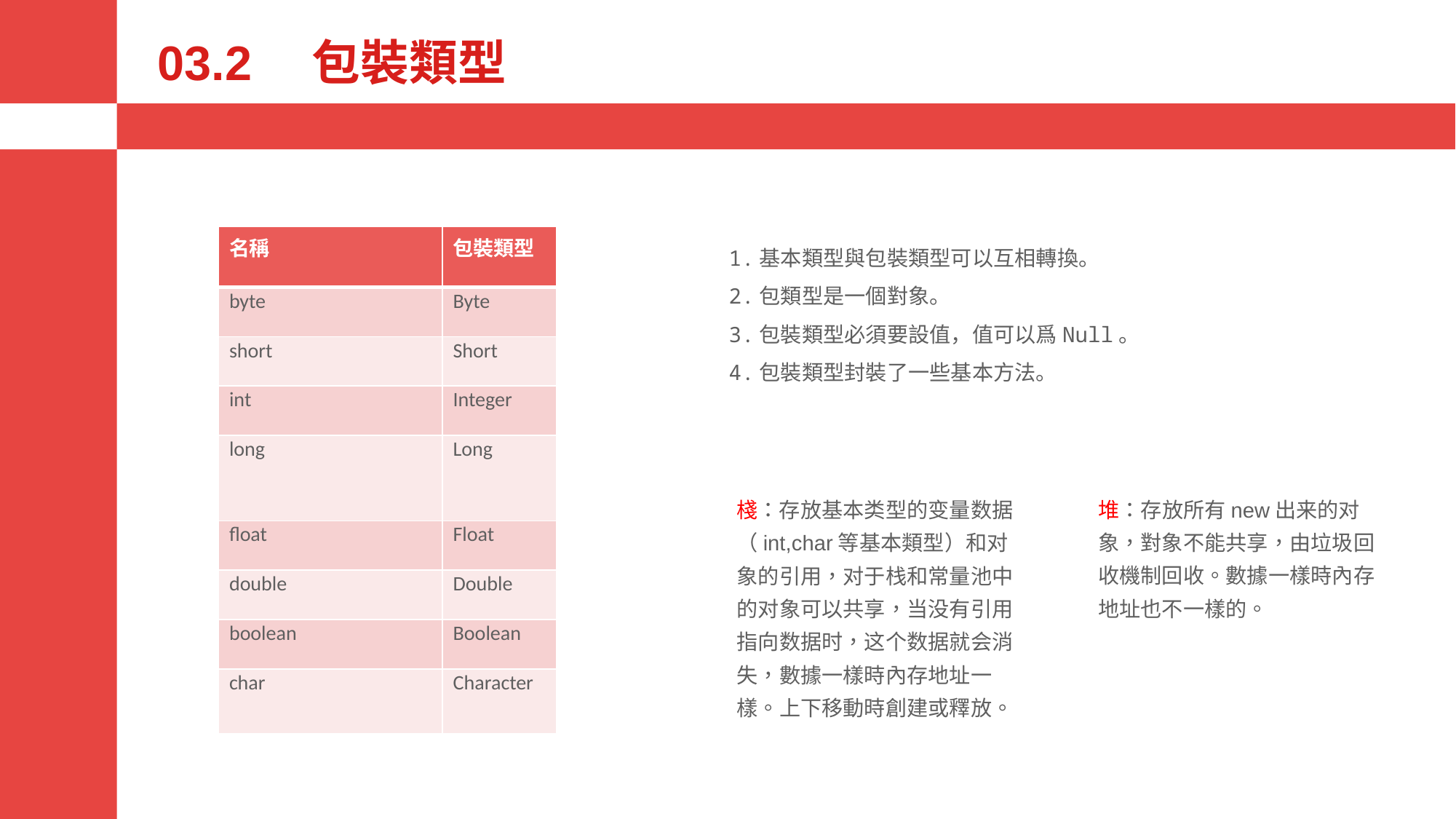

# 03.2　包裝類型
| 名稱 | 包裝類型 |
| --- | --- |
| byte | Byte |
| short | Short |
| int | Integer |
| long | Long |
| float | Float |
| double | Double |
| boolean | Boolean |
| char | Character |
1.基本類型與包裝類型可以互相轉換。
2.包類型是一個對象。
3.包裝類型必須要設值，值可以爲Null。
4.包裝類型封裝了一些基本方法。
棧：存放基本类型的变量数据（int,char等基本類型）和对象的引用，对于栈和常量池中的对象可以共享，当没有引用指向数据时，这个数据就会消失，數據一樣時內存地址一樣。上下移動時創建或釋放。
堆：存放所有new出来的对象，對象不能共享，由垃圾回收機制回收。數據一樣時內存地址也不一樣的。